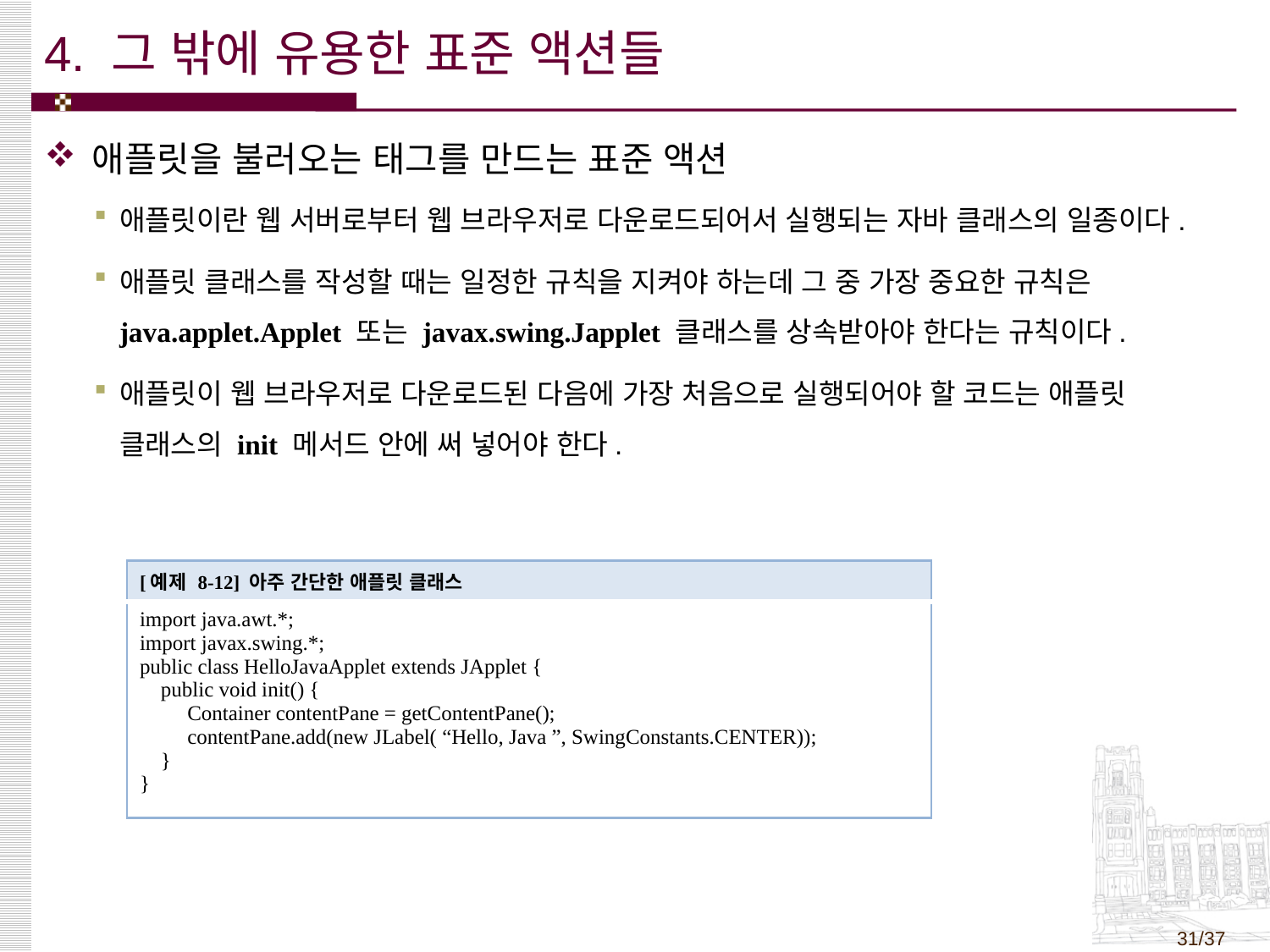

# 4. 그 밖에 유용한 표준 액션들
애플릿을 불러오는 태그를 만드는 표준 액션
애플릿이란 웹 서버로부터 웹 브라우저로 다운로드되어서 실행되는 자바 클래스의 일종이다.
애플릿 클래스를 작성할 때는 일정한 규칙을 지켜야 하는데 그 중 가장 중요한 규칙은 java.applet.Applet 또는 javax.swing.Japplet 클래스를 상속받아야 한다는 규칙이다.
애플릿이 웹 브라우저로 다운로드된 다음에 가장 처음으로 실행되어야 할 코드는 애플릿 클래스의 init 메서드 안에 써 넣어야 한다.

| [예제 8-12] 아주 간단한 애플릿 클래스 |
| --- |
| import java.awt.\*; import javax.swing.\*; public class HelloJavaApplet extends JApplet { public void init() { Container contentPane = getContentPane(); contentPane.add(new JLabel( “Hello, Java ”, SwingConstants.CENTER)); } } |